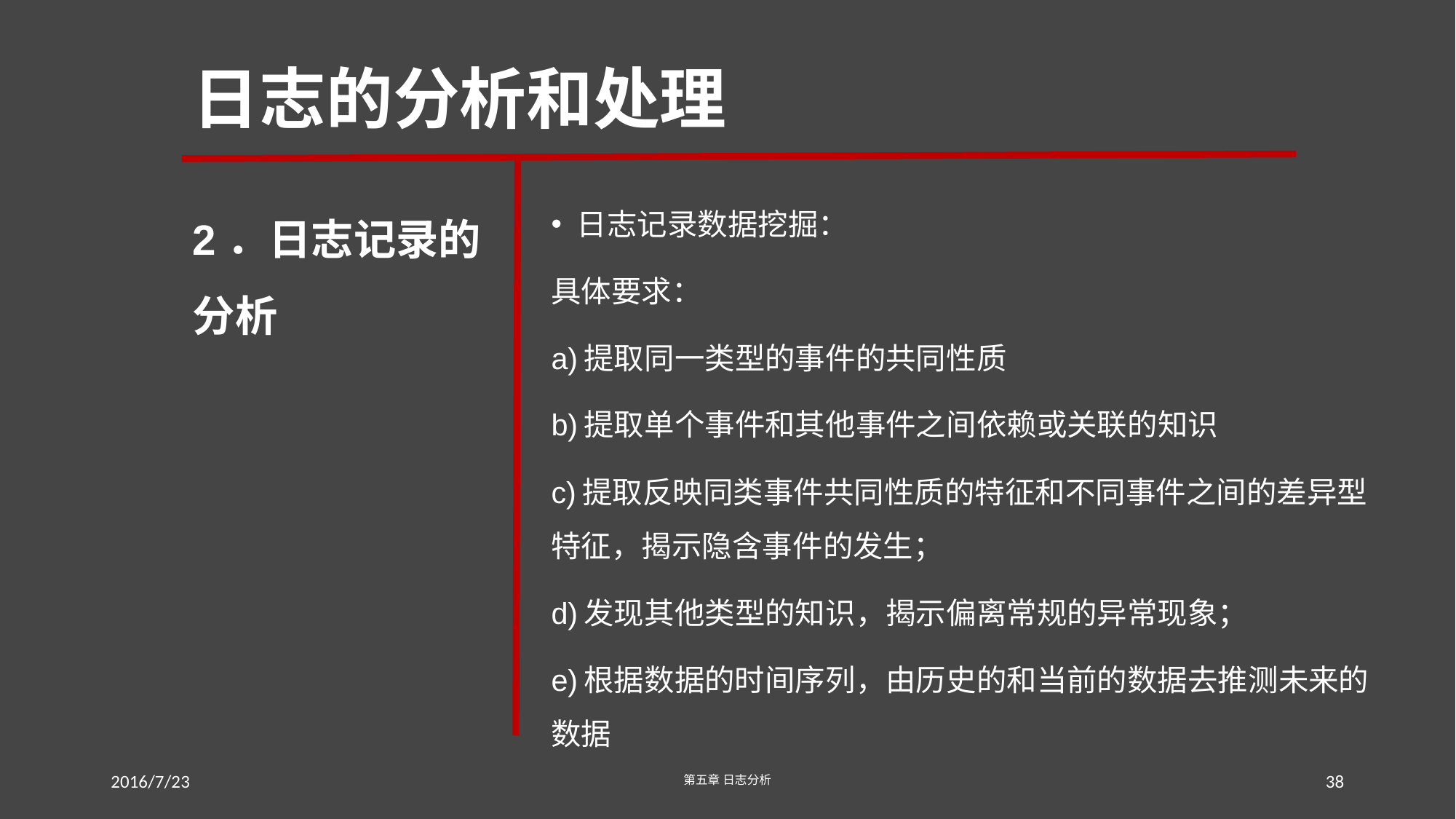

# 日志的分析和处理
日志记录数据挖掘：
具体要求：
a)提取同一类型的事件的共同性质
b)提取单个事件和其他事件之间依赖或关联的知识
c)提取反映同类事件共同性质的特征和不同事件之间的差异型特征，揭示隐含事件的发生；
d)发现其他类型的知识，揭示偏离常规的异常现象；
e)根据数据的时间序列，由历史的和当前的数据去推测未来的数据
2．日志记录的分析

2016/7/23
第五章 日志分析
38